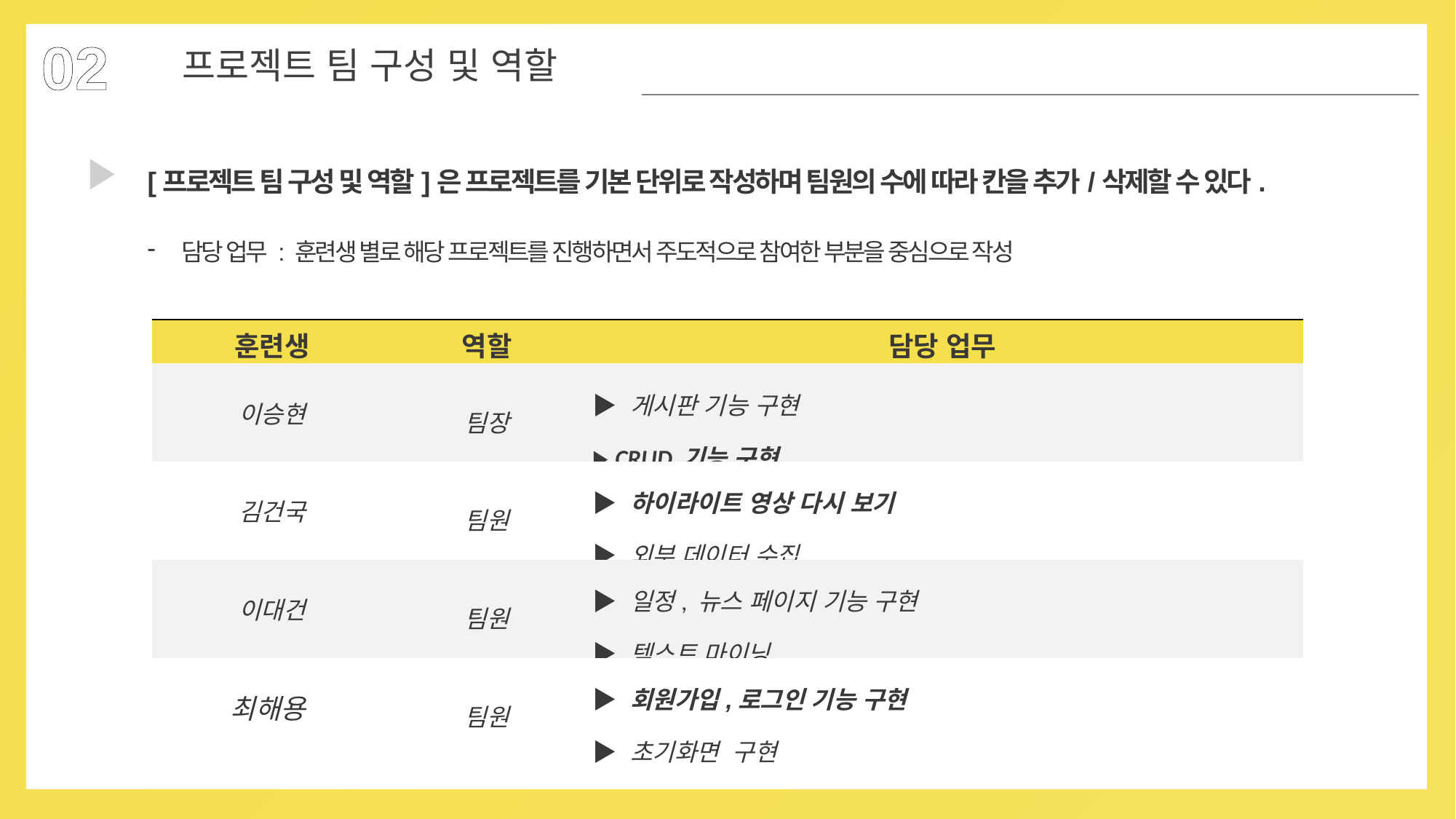

02

프로젝트 팀 구성 및 역할
▶
[프로젝트 팀 구성 및 역할]은 프로젝트를 기본 단위로 작성하며 팀원의 수에 따라 칸을 추가/삭제할 수 있다.
담당 업무 : 훈련생 별로 해당 프로젝트를 진행하면서 주도적으로 참여한 부분을 중심으로 작성
| 훈련생 | 역할 | 담당 업무 |
| --- | --- | --- |
| 이승현 | 팀장 | ▶ 게시판 기능 구현 ▶ CRUD 기능 구현 |
| 김건국 | 팀원 | ▶ 하이라이트 영상 다시 보기 ▶ 외부 데이터 수집 |
| 이대건 | 팀원 | ▶ 일정, 뉴스 페이지 기능 구현 ▶ 텍스트 마이닝 |
| 최해용 | 팀원 | ▶ 회원가입,로그인 기능 구현 ▶ 초기화면 구현 |